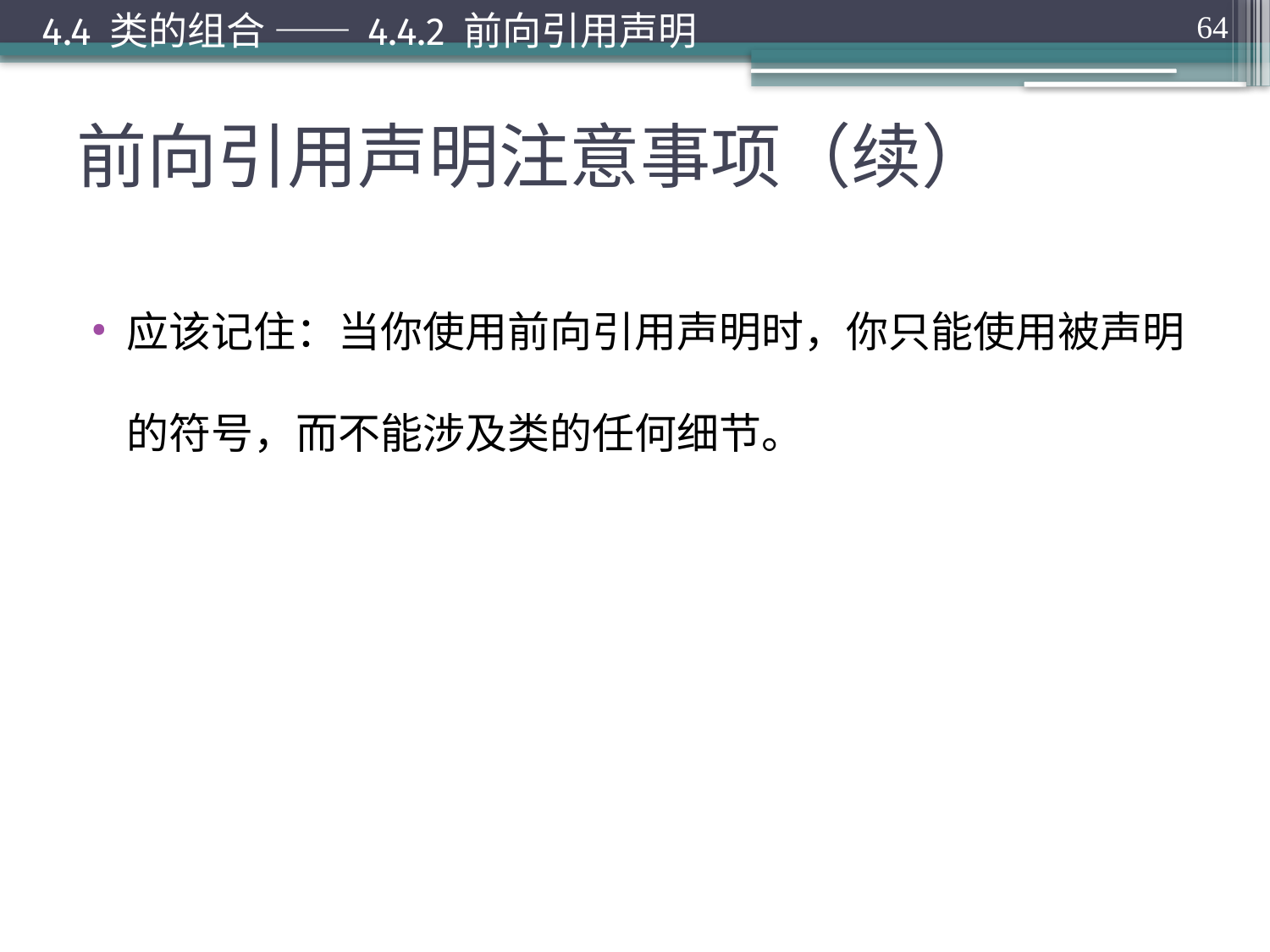

4.4 类的组合 —— 4.4.2 前向引用声明
64
# 前向引用声明注意事项（续）
应该记住：当你使用前向引用声明时，你只能使用被声明的符号，而不能涉及类的任何细节。